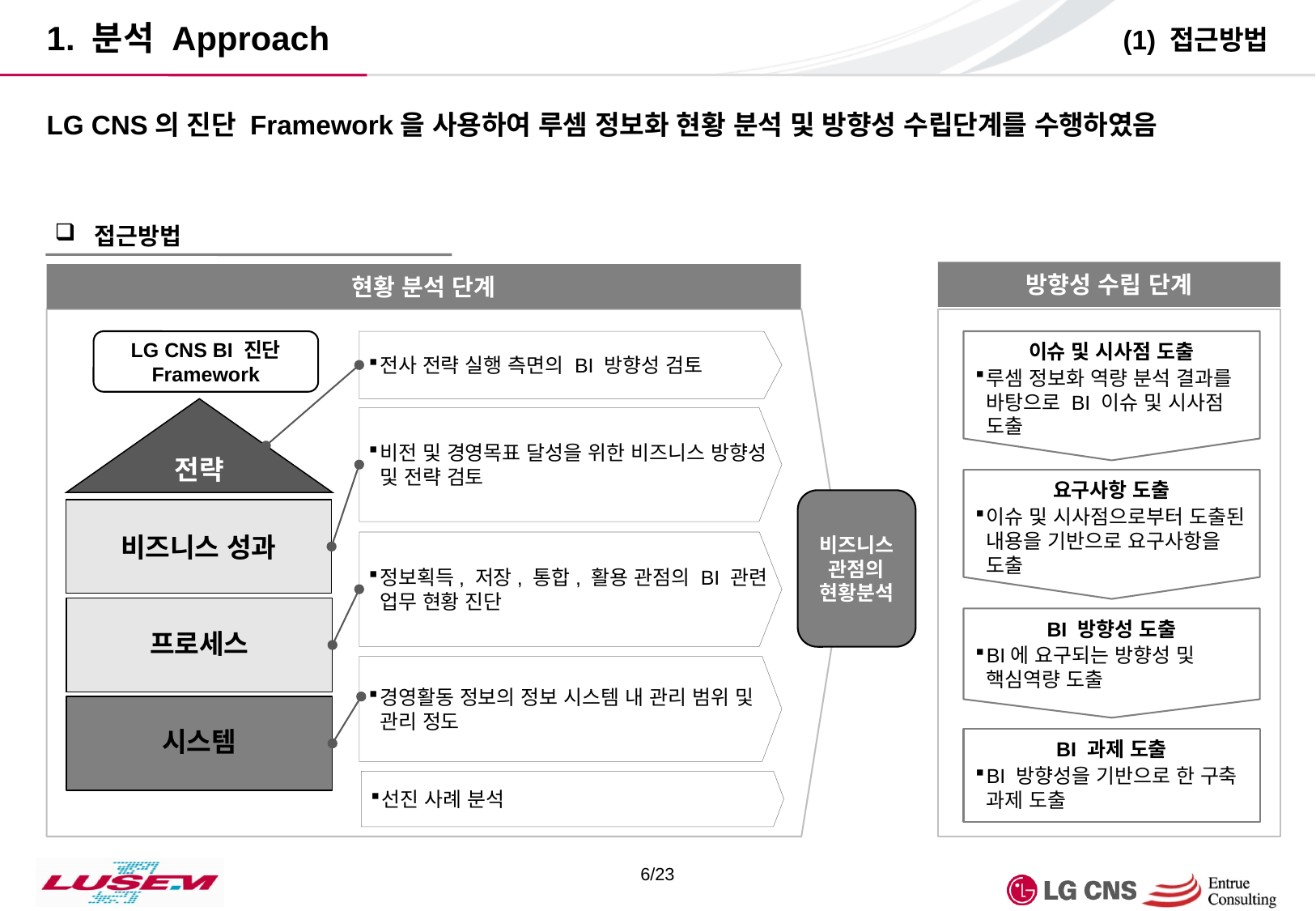

(1) 접근방법
1. 분석 Approach
LG CNS의 진단 Framework을 사용하여 루셈 정보화 현황 분석 및 방향성 수립단계를 수행하였음
 접근방법

방향성 수립 단계
현황 분석 단계

LG CNS BI 진단 Framework
전사 전략 실행 측면의 BI 방향성 검토
이슈 및 시사점 도출
루셈 정보화 역량 분석 결과를 바탕으로 BI 이슈 및 시사점 도출

전략
비즈니스 성과
프로세스
시스템
비전 및 경영목표 달성을 위한 비즈니스 방향성 및 전략 검토
요구사항 도출
이슈 및 시사점으로부터 도출된 내용을 기반으로 요구사항을 도출
비즈니스 관점의 현황분석

정보획득, 저장, 통합, 활용 관점의 BI 관련 업무 현황 진단
BI 방향성 도출
BI에 요구되는 방향성 및 핵심역량 도출

경영활동 정보의 정보 시스템 내 관리 범위 및 관리 정도
BI 과제 도출
BI 방향성을 기반으로 한 구축 과제 도출
선진 사례 분석
6/23